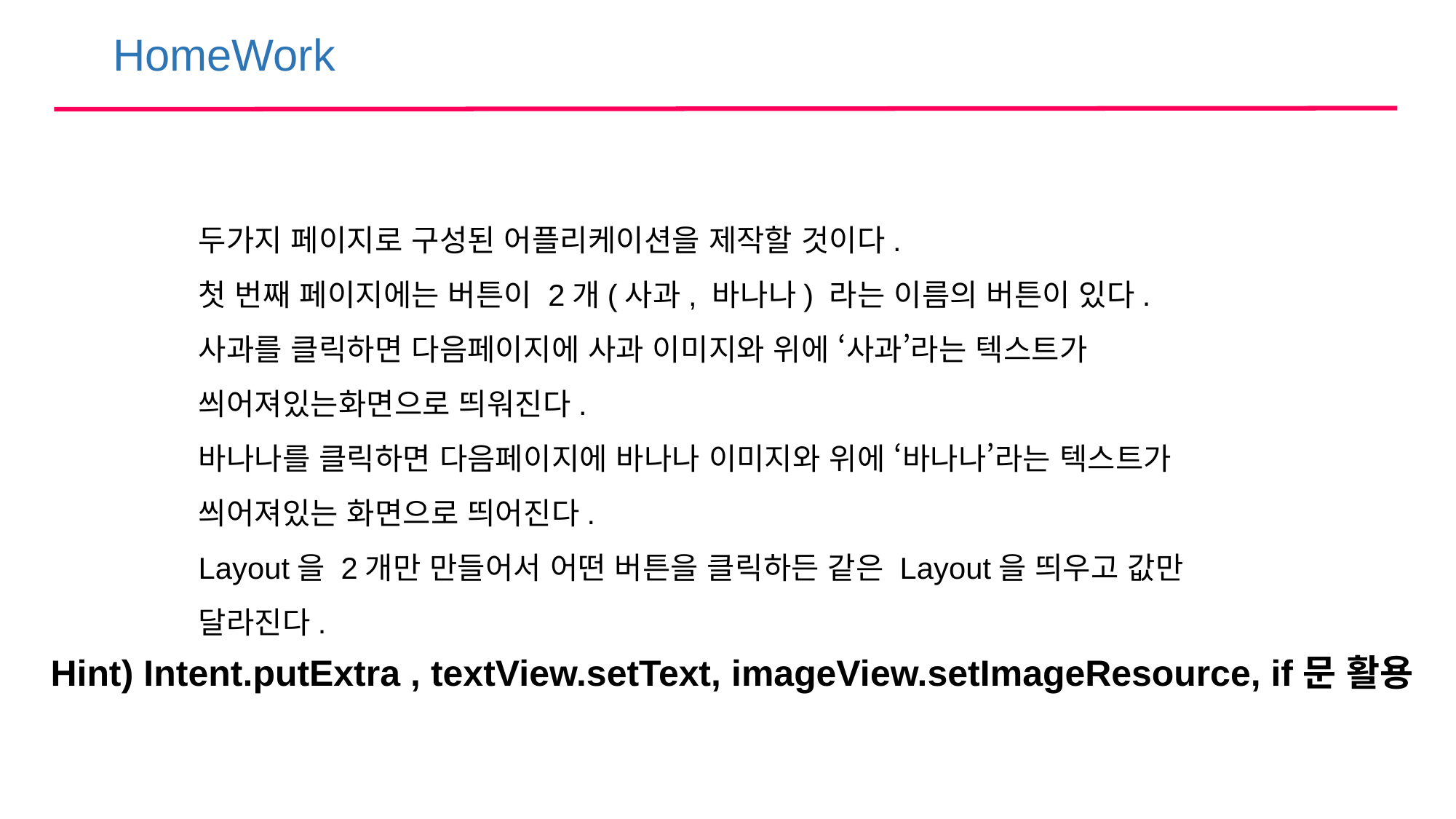

HomeWork
두가지 페이지로 구성된 어플리케이션을 제작할 것이다.
첫 번째 페이지에는 버튼이 2개(사과, 바나나) 라는 이름의 버튼이 있다.
사과를 클릭하면 다음페이지에 사과 이미지와 위에 ‘사과’라는 텍스트가 씌어져있는화면으로 띄워진다.
바나나를 클릭하면 다음페이지에 바나나 이미지와 위에 ‘바나나’라는 텍스트가 씌어져있는 화면으로 띄어진다.
Layout을 2개만 만들어서 어떤 버튼을 클릭하든 같은 Layout을 띄우고 값만 달라진다.
Hint) Intent.putExtra , textView.setText, imageView.setImageResource, if문 활용